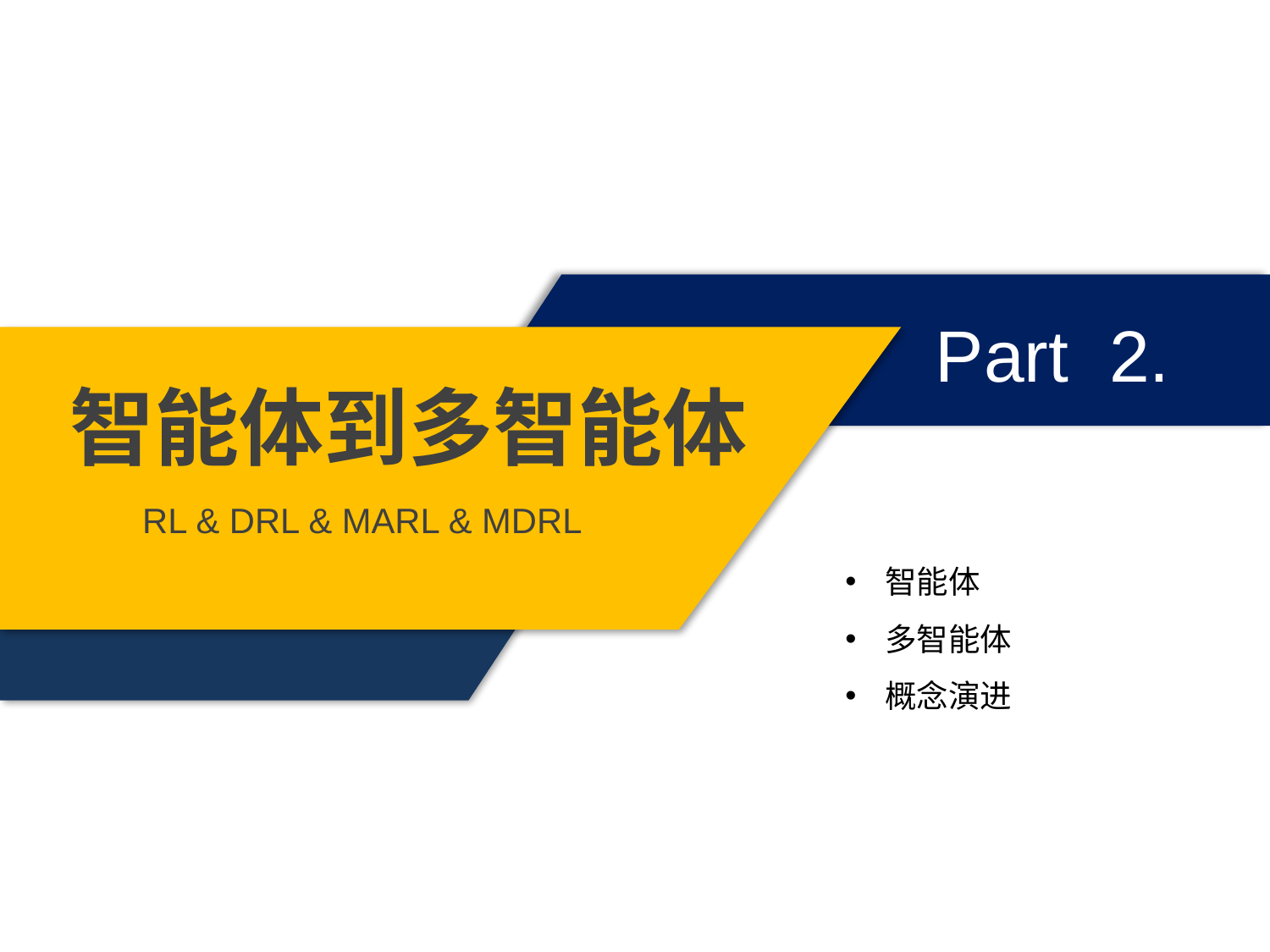

Part  2.

智能体到多智能体
RL & DRL & MARL & MDRL
智能体
多智能体
概念演进